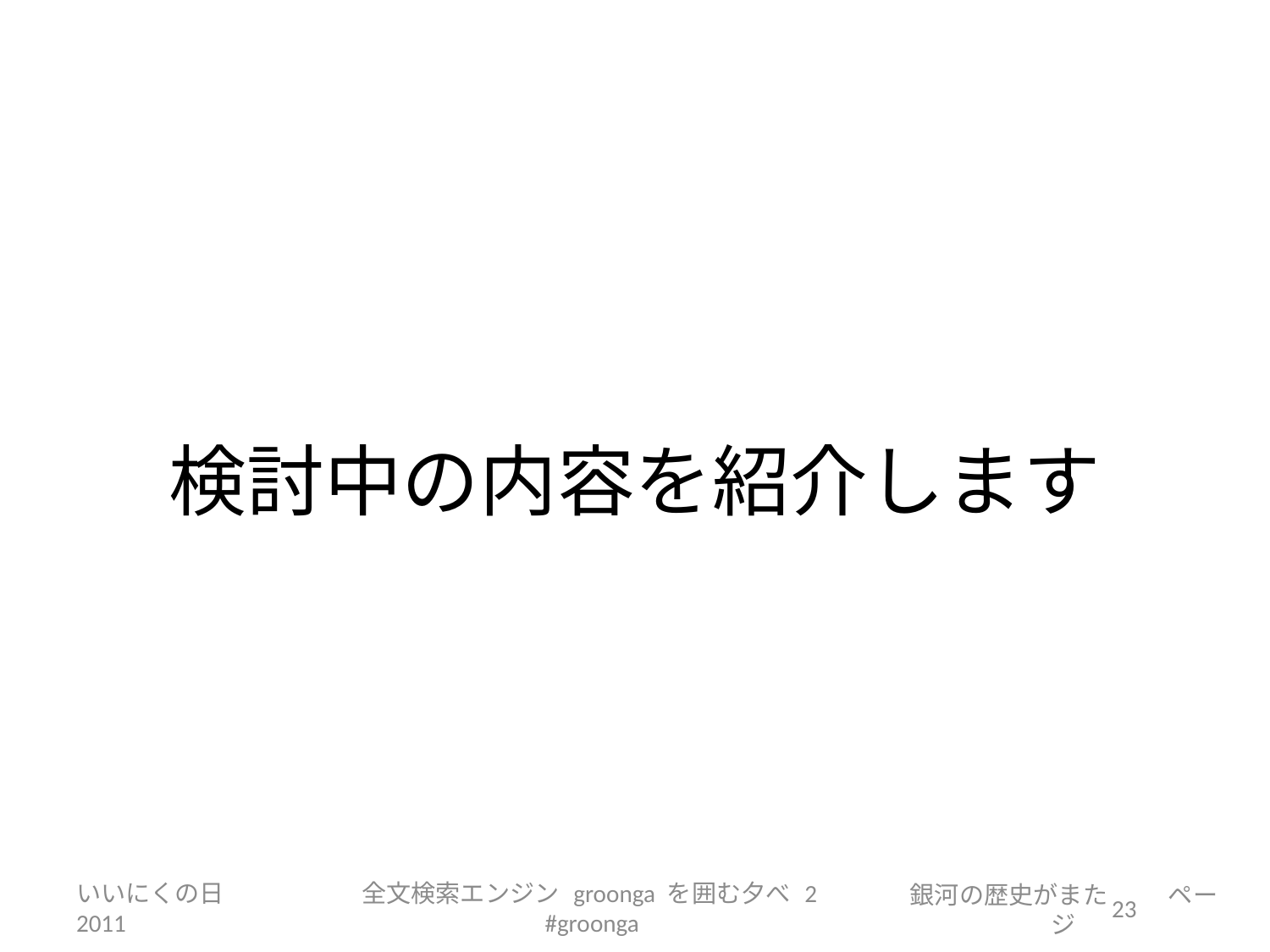

# 検討中の内容を紹介します
いいにくの日 2011
全文検索エンジン groonga を囲む夕べ 2  #groonga
23